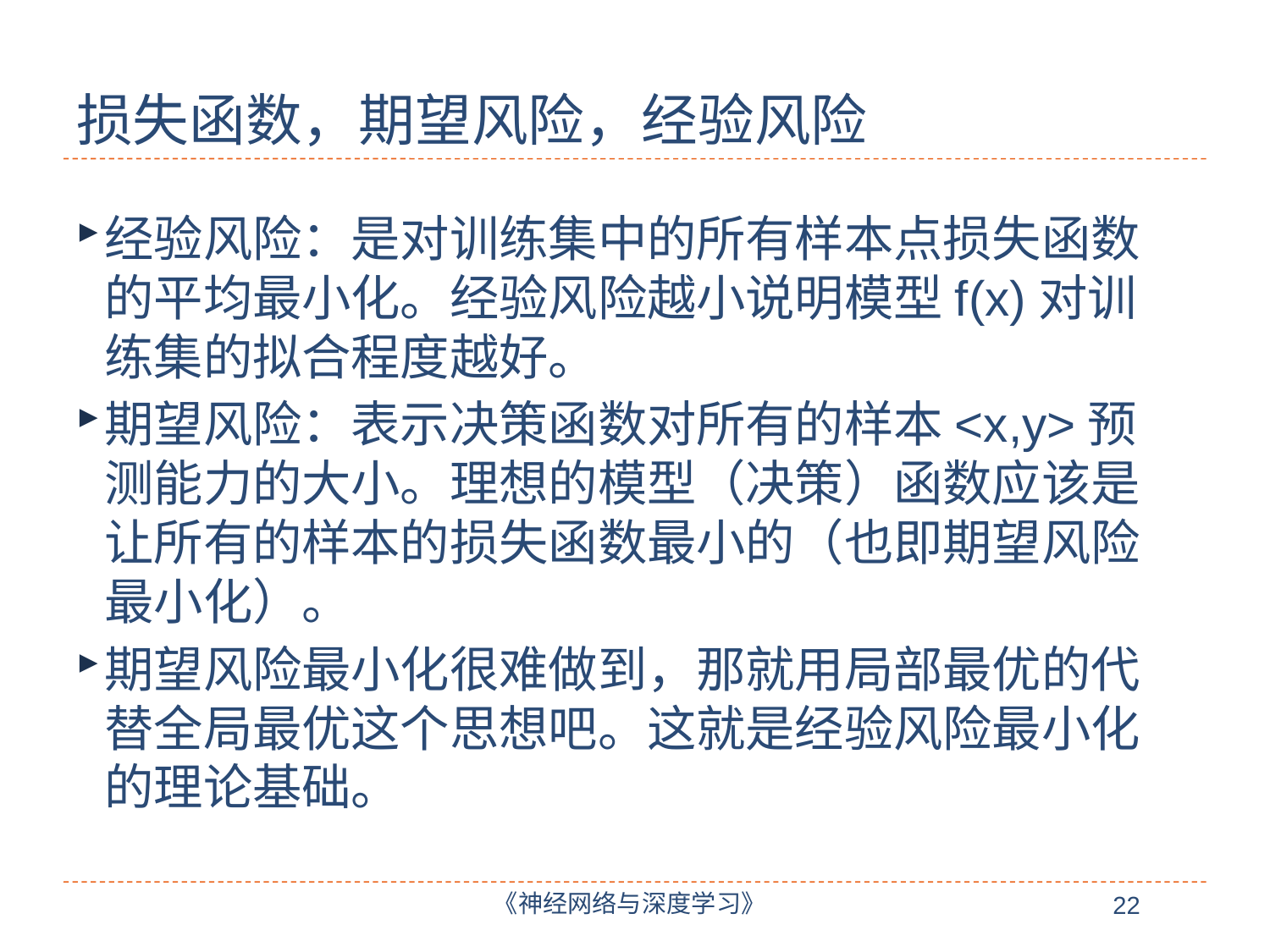

# 损失函数，期望风险，经验风险
经验风险：是对训练集中的所有样本点损失函数的平均最小化。经验风险越小说明模型f(x)对训练集的拟合程度越好。
期望风险：表示决策函数对所有的样本<x,y>预测能力的大小。理想的模型（决策）函数应该是让所有的样本的损失函数最小的（也即期望风险最小化）。
期望风险最小化很难做到，那就用局部最优的代替全局最优这个思想吧。这就是经验风险最小化的理论基础。